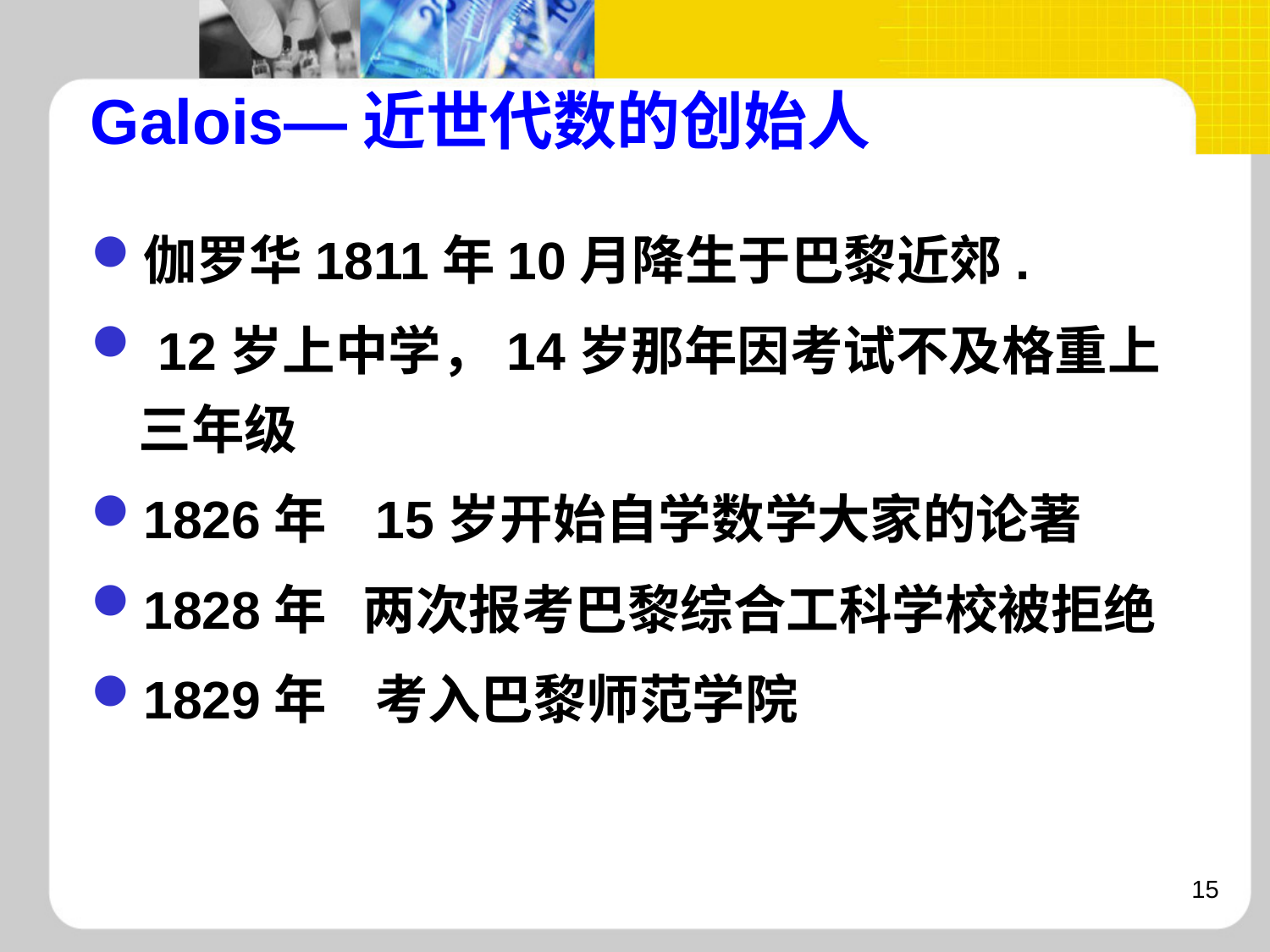

Galois—近世代数的创始人
伽罗华1811年10月降生于巴黎近郊.
 12岁上中学，14岁那年因考试不及格重上三年级
1826年   15岁开始自学数学大家的论著
1828年   两次报考巴黎综合工科学校被拒绝
1829年    考入巴黎师范学院

15